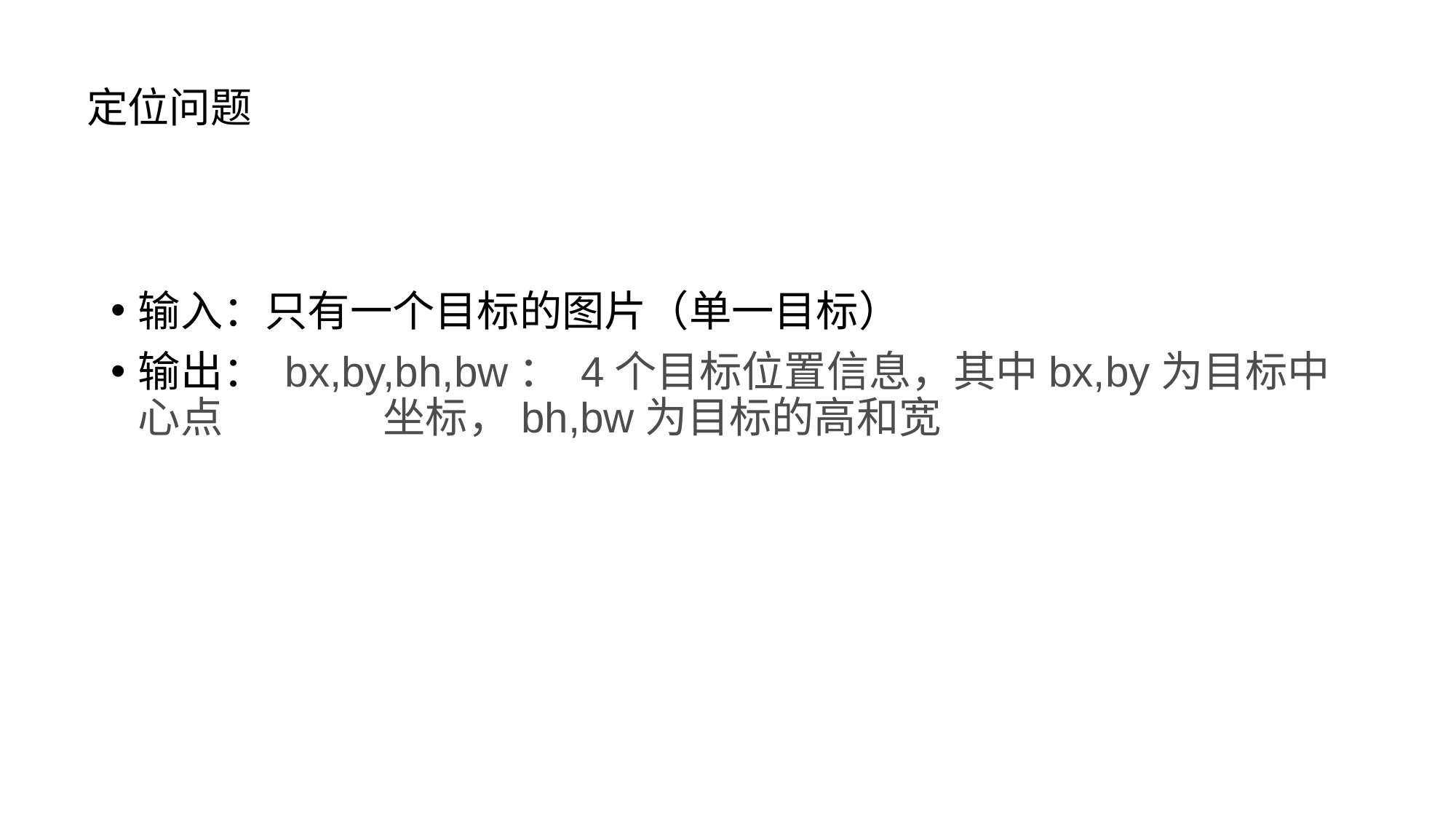

# 定位问题

输入：只有一个目标的图片（单一目标）
输出： bx,by,bh,bw： 4个目标位置信息，其中bx,by为目标中心点                 坐标，bh,bw为目标的高和宽